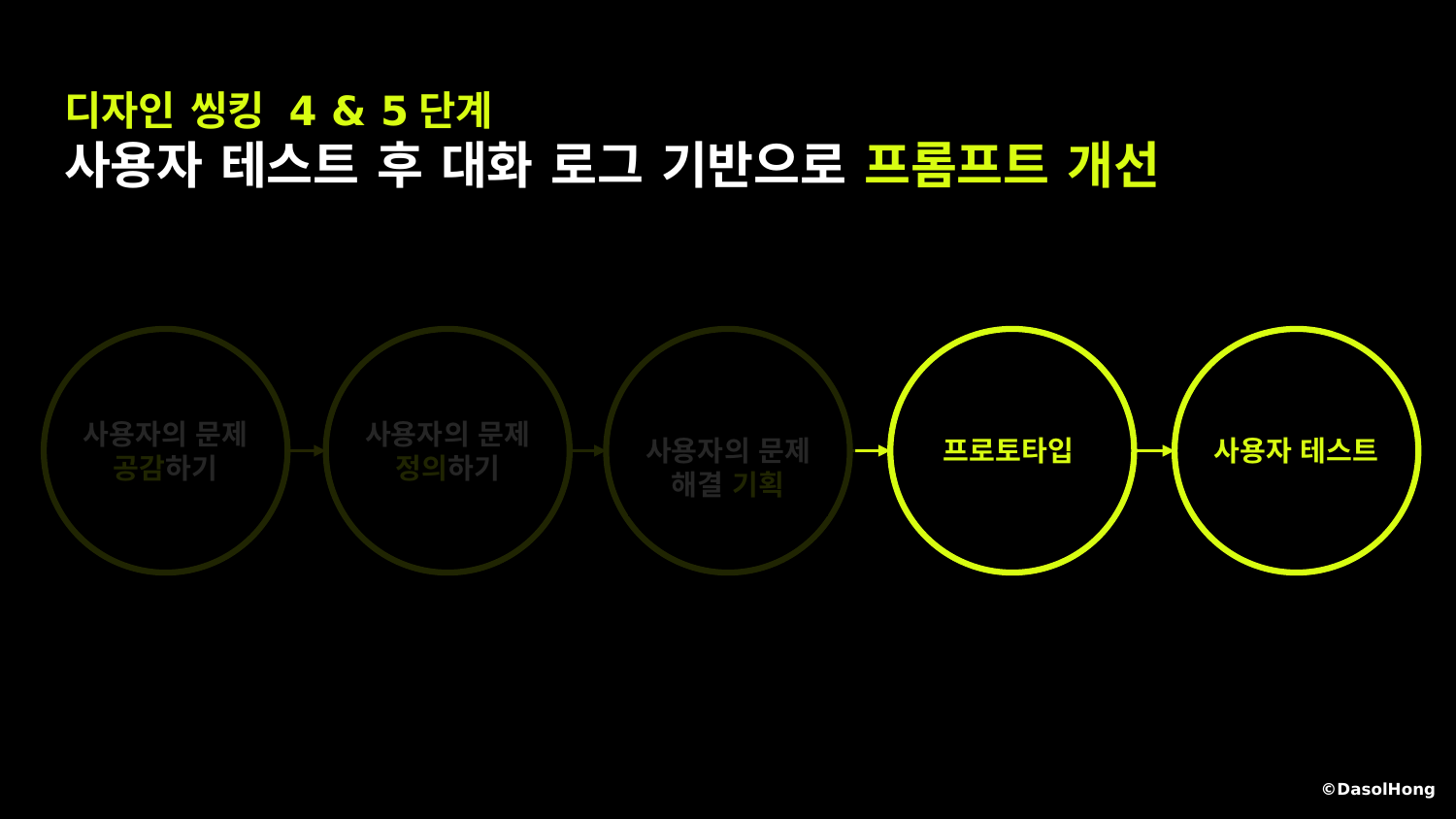

디자인 씽킹 4 & 5단계
사용자 테스트 후 대화 로그 기반으로 프롬프트 개선

사용자의 문제
공감하기

사용자의 문제
정의하기

사용자의 문제
공감하기
사용자의 문제 해결 기획
프로토타입
사용자 테스트
©DasolHong